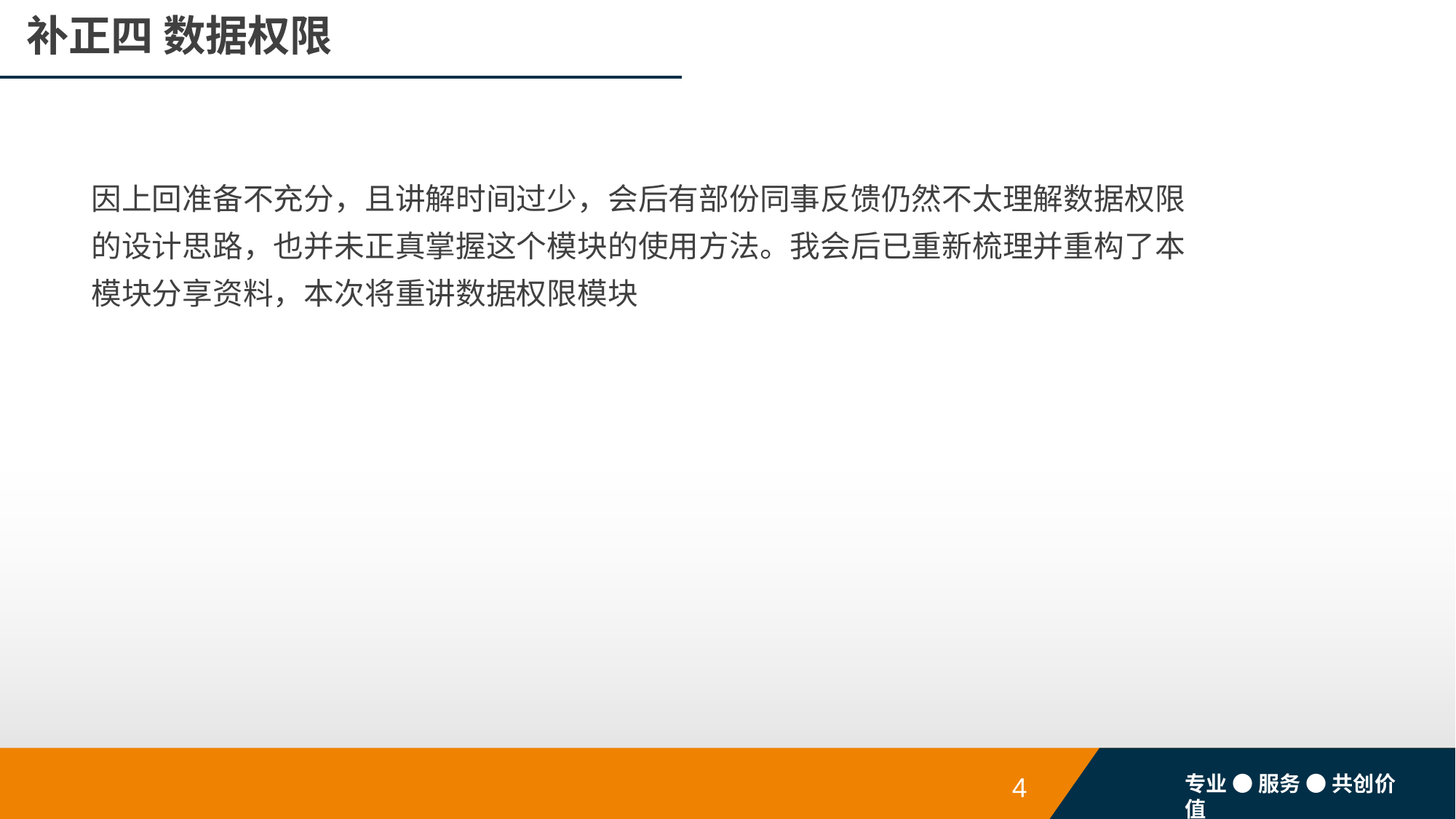

# 补正四 数据权限
因上回准备不充分，且讲解时间过少，会后有部份同事反馈仍然不太理解数据权限的设计思路，也并未正真掌握这个模块的使用方法。我会后已重新梳理并重构了本模块分享资料，本次将重讲数据权限模块